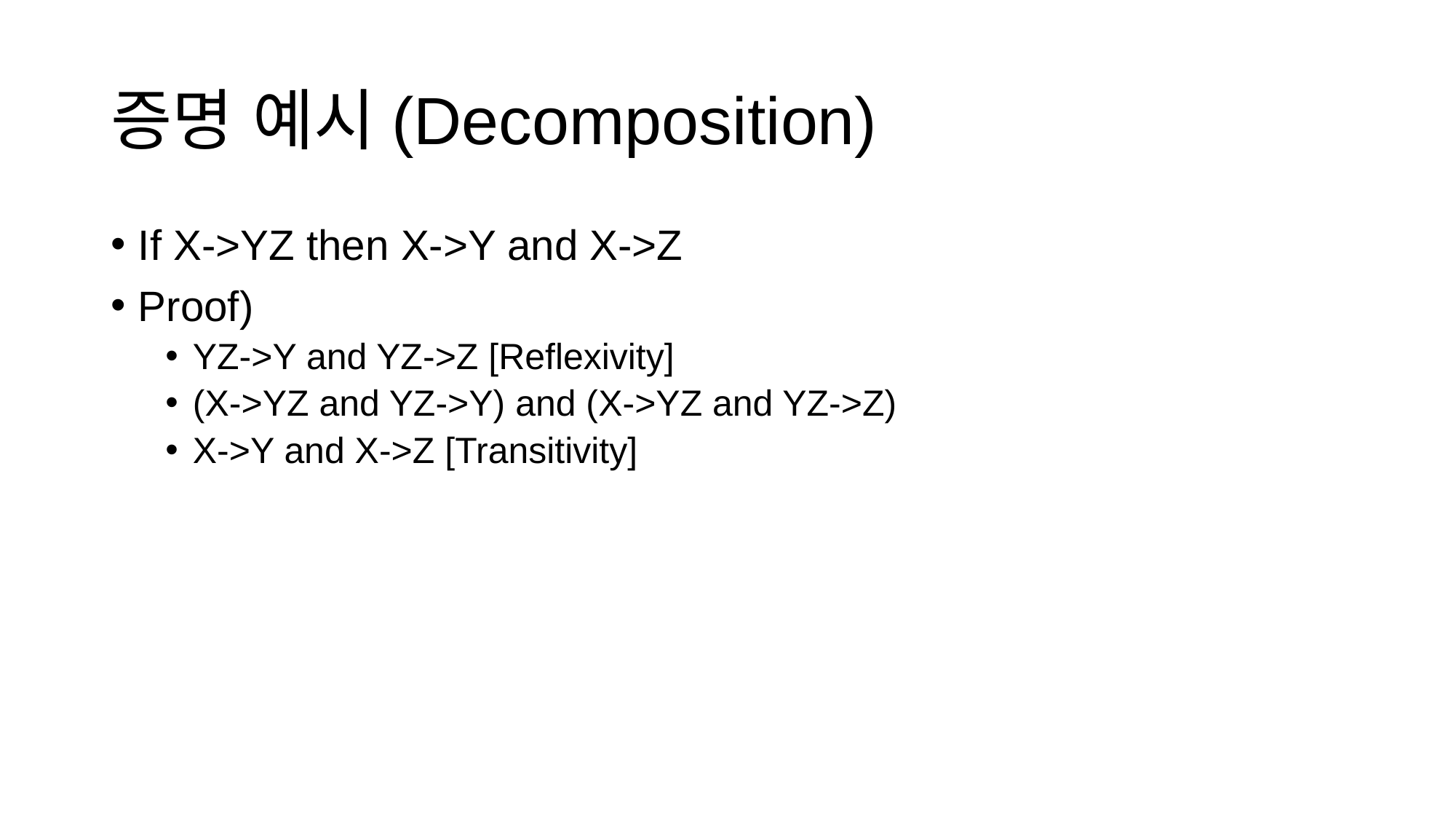

# 증명 예시(Decomposition)
If X->YZ then X->Y and X->Z
Proof)
YZ->Y and YZ->Z [Reflexivity]
(X->YZ and YZ->Y) and (X->YZ and YZ->Z)
X->Y and X->Z [Transitivity]